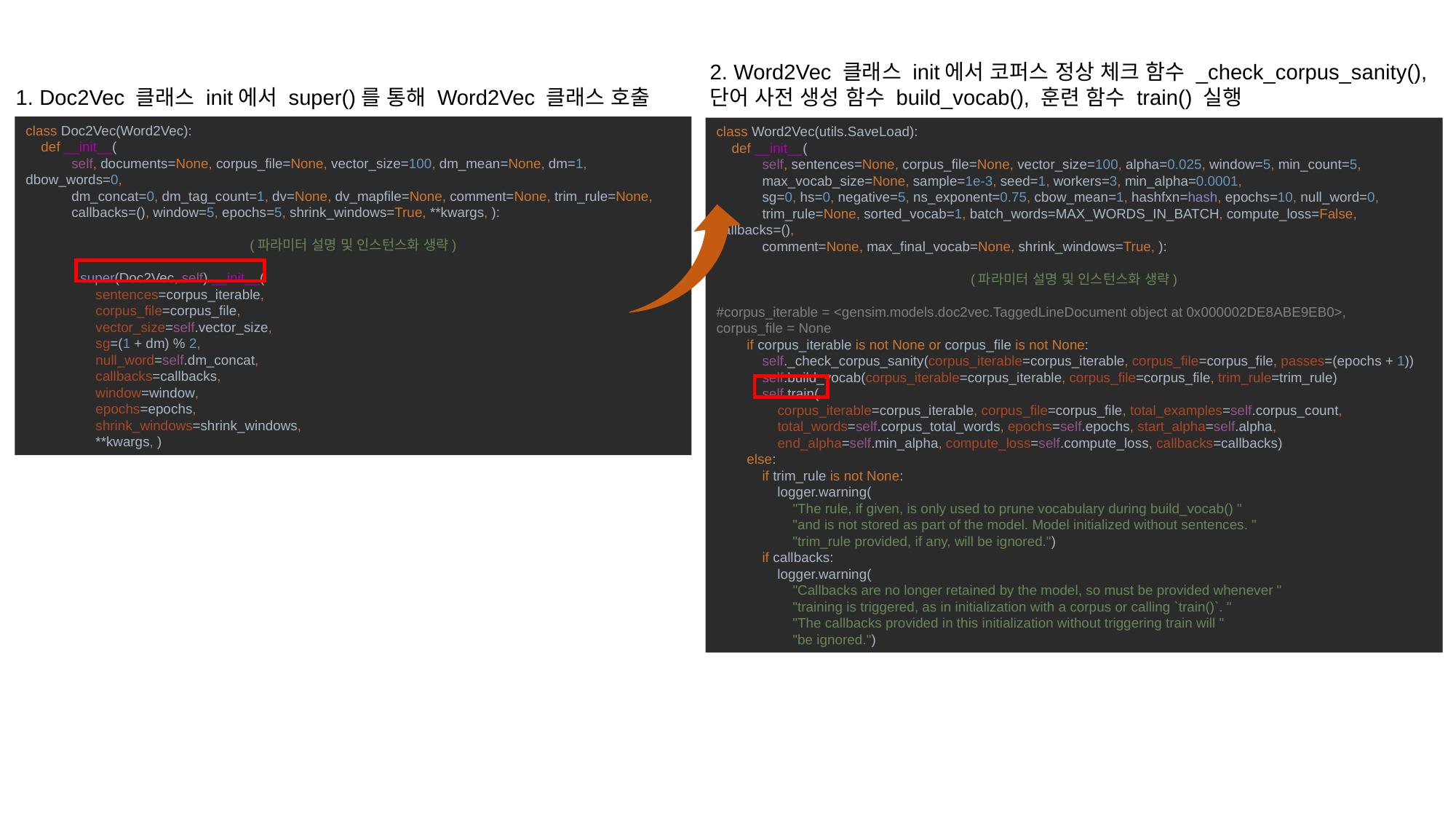

2. Word2Vec 클래스 init에서 코퍼스 정상 체크 함수 _check_corpus_sanity(),
단어 사전 생성 함수 build_vocab(), 훈련 함수 train() 실행
1. Doc2Vec 클래스 init에서 super()를 통해 Word2Vec 클래스 호출
class Doc2Vec(Word2Vec):
    def __init__(
            self, documents=None, corpus_file=None, vector_size=100, dm_mean=None, dm=1, dbow_words=0,
            dm_concat=0, dm_tag_count=1, dv=None, dv_mapfile=None, comment=None, trim_rule=None,
            callbacks=(), window=5, epochs=5, shrink_windows=True, **kwargs, ):

(파라미터 설명 및 인스턴스화 생략)

super(Doc2Vec, self).__init__(
    sentences=corpus_iterable,
    corpus_file=corpus_file,
    vector_size=self.vector_size,
    sg=(1 + dm) % 2,
    null_word=self.dm_concat,
    callbacks=callbacks,
    window=window,
    epochs=epochs,
    shrink_windows=shrink_windows,
    **kwargs, )
class Word2Vec(utils.SaveLoad):
    def __init__(
            self, sentences=None, corpus_file=None, vector_size=100, alpha=0.025, window=5, min_count=5,
            max_vocab_size=None, sample=1e-3, seed=1, workers=3, min_alpha=0.0001,
            sg=0, hs=0, negative=5, ns_exponent=0.75, cbow_mean=1, hashfxn=hash, epochs=10, null_word=0,
            trim_rule=None, sorted_vocab=1, batch_words=MAX_WORDS_IN_BATCH, compute_loss=False, callbacks=(),
            comment=None, max_final_vocab=None, shrink_windows=True, ):
(파라미터 설명 및 인스턴스화 생략)
#corpus_iterable = <gensim.models.doc2vec.TaggedLineDocument object at 0x000002DE8ABE9EB0>,
corpus_file = None
        if corpus_iterable is not None or corpus_file is not None:
            self._check_corpus_sanity(corpus_iterable=corpus_iterable, corpus_file=corpus_file, passes=(epochs + 1))
            self.build_vocab(corpus_iterable=corpus_iterable, corpus_file=corpus_file, trim_rule=trim_rule)
            self.train(
                corpus_iterable=corpus_iterable, corpus_file=corpus_file, total_examples=self.corpus_count,
                total_words=self.corpus_total_words, epochs=self.epochs, start_alpha=self.alpha,
                end_alpha=self.min_alpha, compute_loss=self.compute_loss, callbacks=callbacks)
        else:
            if trim_rule is not None:
                logger.warning(
                    "The rule, if given, is only used to prune vocabulary during build_vocab() "
                    "and is not stored as part of the model. Model initialized without sentences. "
                    "trim_rule provided, if any, will be ignored.")
            if callbacks:
                logger.warning(
                    "Callbacks are no longer retained by the model, so must be provided whenever "
                    "training is triggered, as in initialization with a corpus or calling `train()`. "
                    "The callbacks provided in this initialization without triggering train will "
                    "be ignored.")